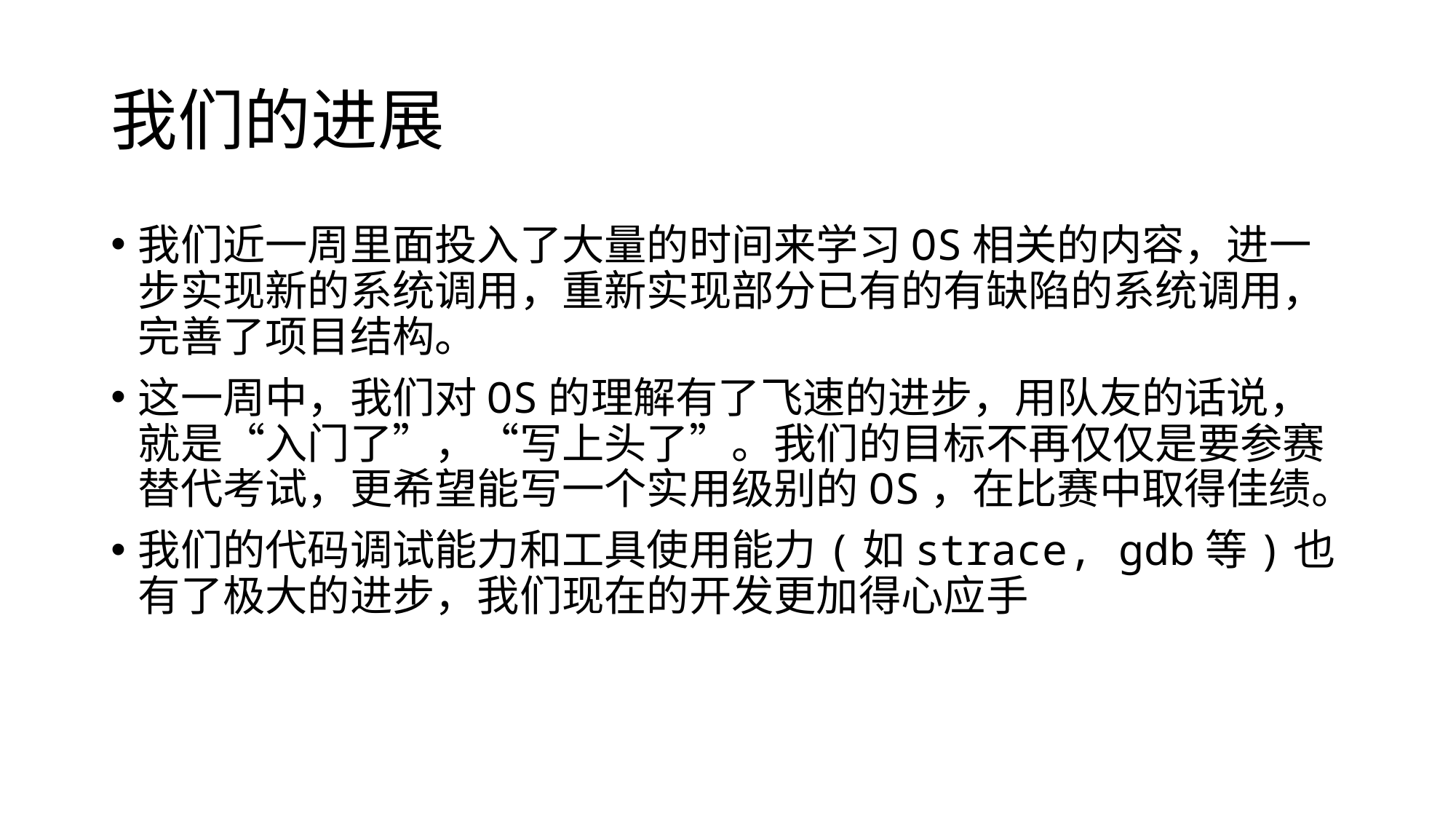

# 我们的进展
我们近一周里面投入了大量的时间来学习OS相关的内容，进一步实现新的系统调用，重新实现部分已有的有缺陷的系统调用，完善了项目结构。
这一周中，我们对OS的理解有了飞速的进步，用队友的话说，就是“入门了”，“写上头了”。我们的目标不再仅仅是要参赛替代考试，更希望能写一个实用级别的OS，在比赛中取得佳绩。
我们的代码调试能力和工具使用能力(如strace, gdb等)也有了极大的进步，我们现在的开发更加得心应手